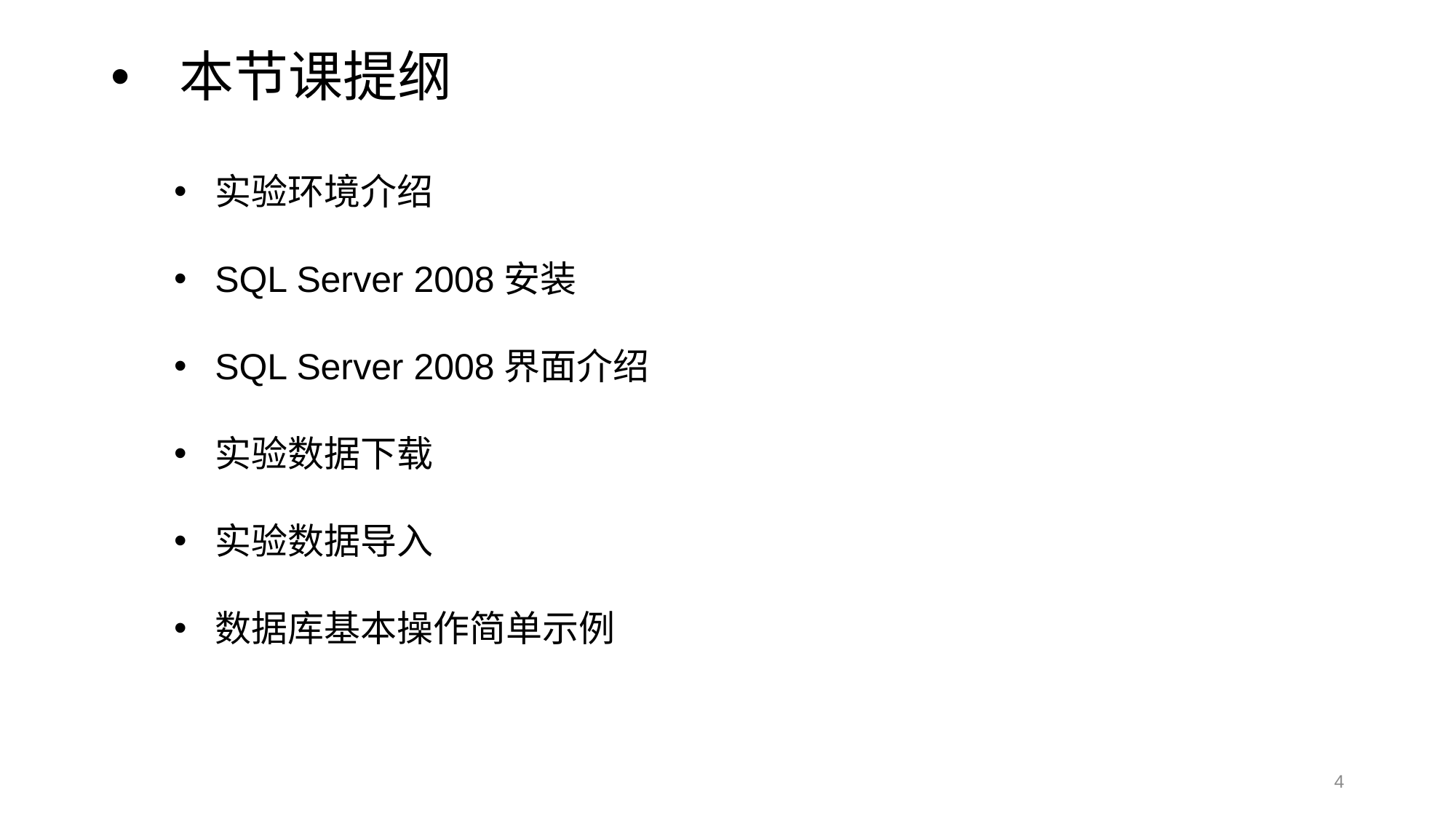

# 本节课提纲
实验环境介绍
SQL Server 2008安装
SQL Server 2008界面介绍
实验数据下载
实验数据导入
数据库基本操作简单示例

4